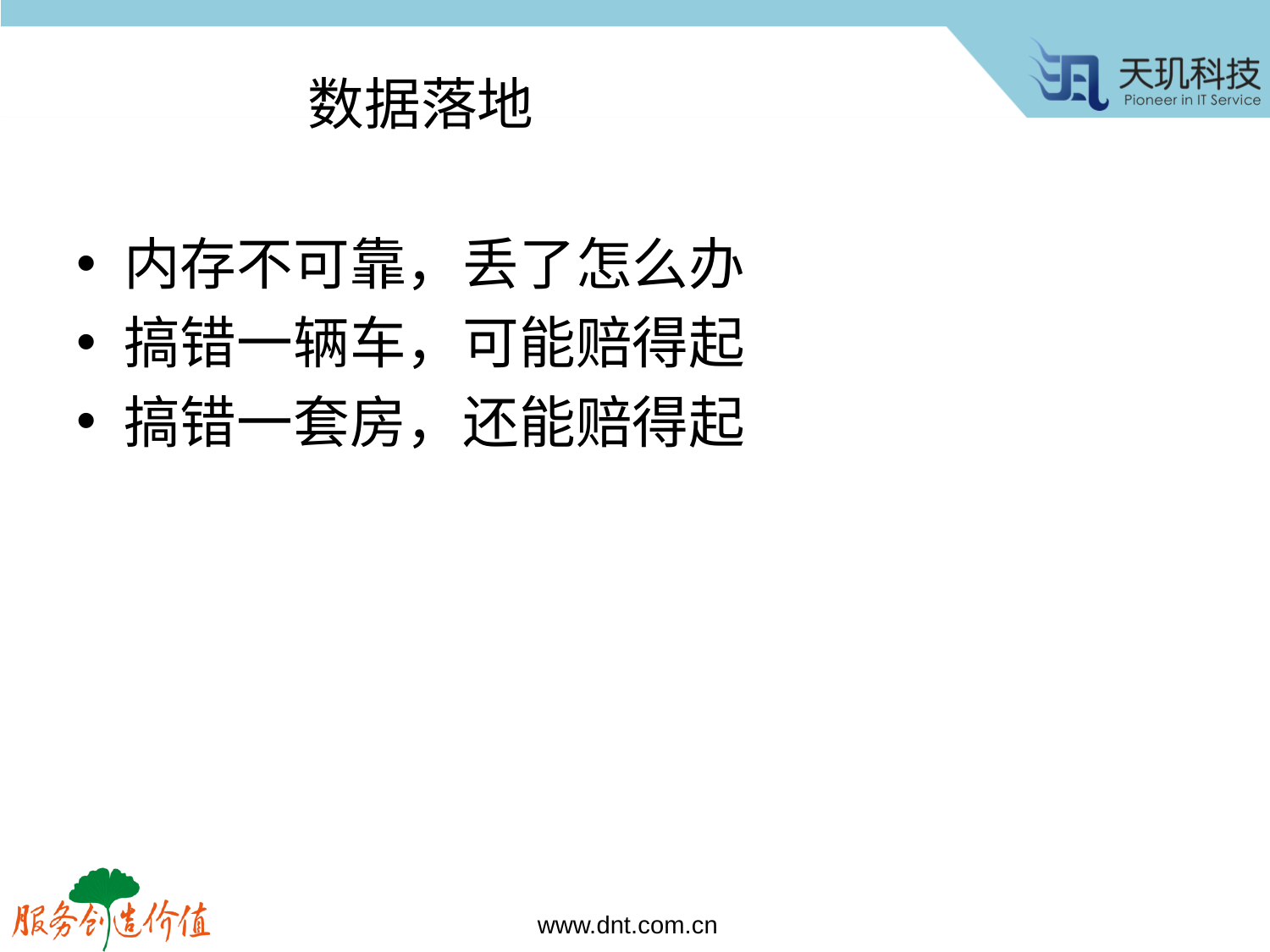

# 数据落地
内存不可靠，丢了怎么办
搞错一辆车，可能赔得起
搞错一套房，还能赔得起